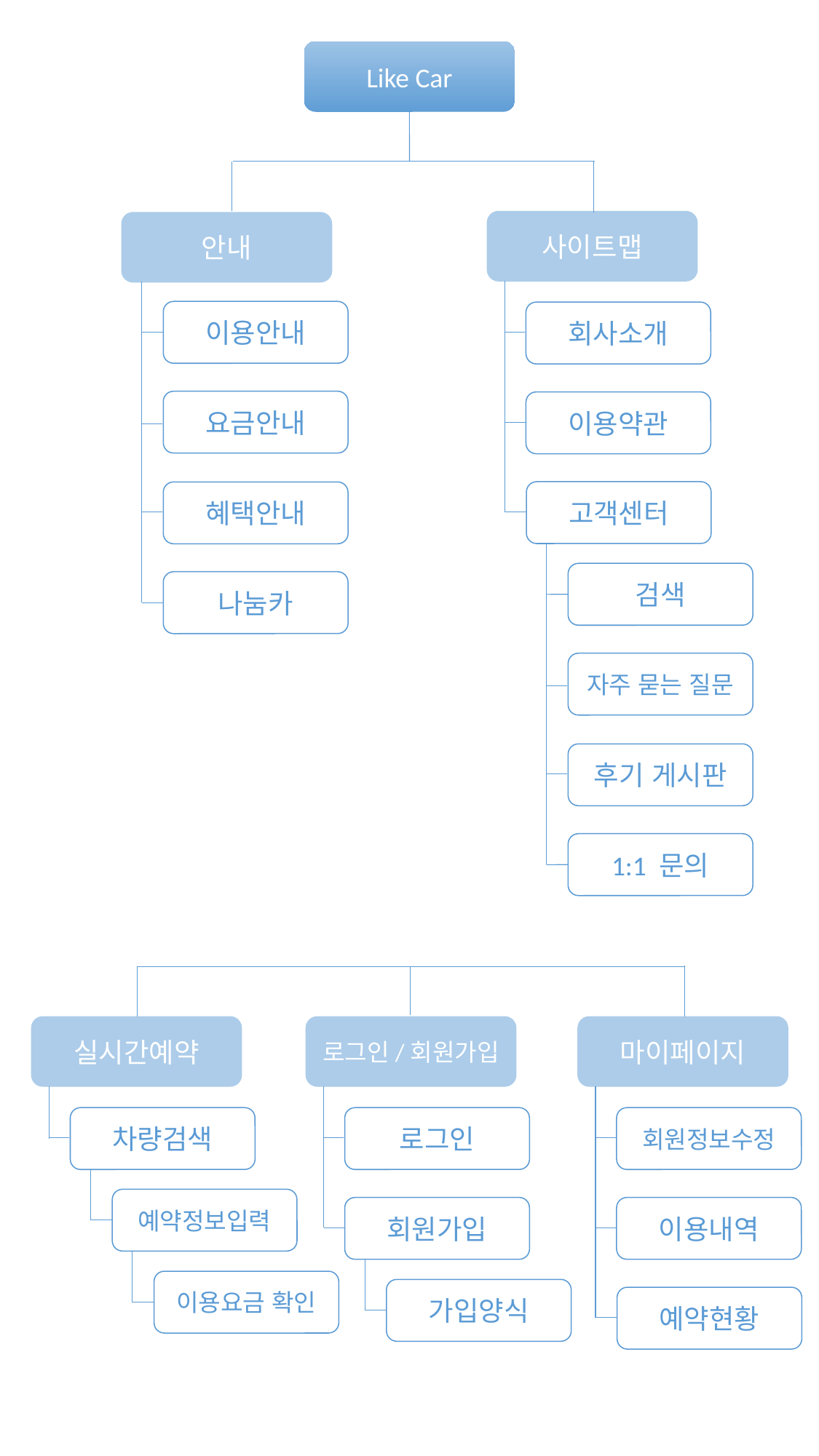

Like Car
사이트맵
안내
이용안내
회사소개
요금안내
이용약관
고객센터
혜택안내
검색
나눔카
자주 묻는 질문
후기 게시판
1:1 문의
실시간예약
로그인/회원가입
마이페이지
차량검색
로그인
회원정보수정
예약정보입력
회원가입
이용내역
이용요금 확인
가입양식
예약현황